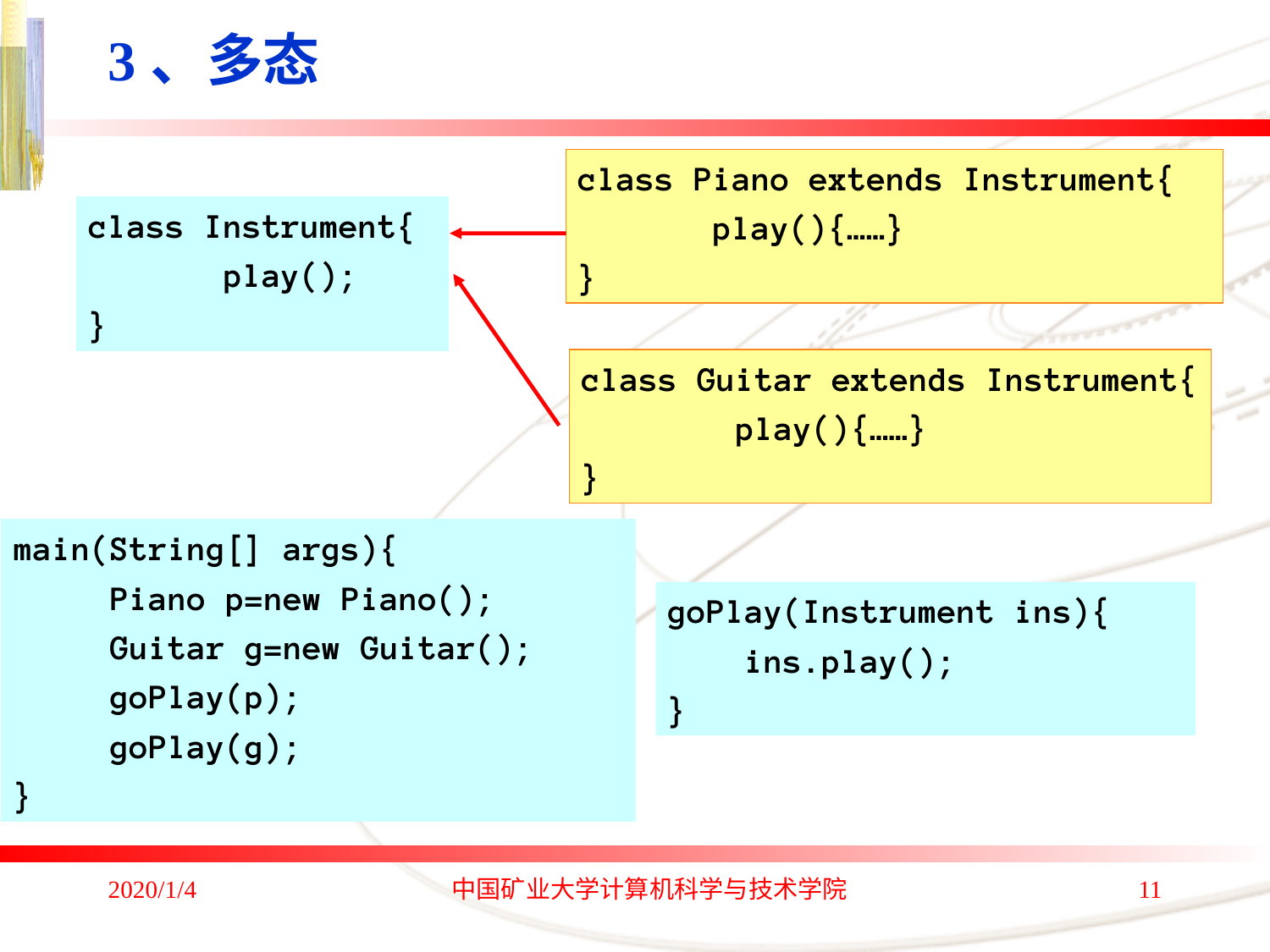

# 3、多态
class Piano extends Instrument{
       play(){……}
}
class Instrument{
       play();
}

class Guitar extends Instrument{
        play(){……}
}

main(String[] args){
     Piano p=new Piano();
     Guitar g=new Guitar();
     goPlay(p);
     goPlay(g);
}
goPlay(Instrument ins){
    ins.play();
}
2020/1/4
中国矿业大学计算机科学与技术学院
11